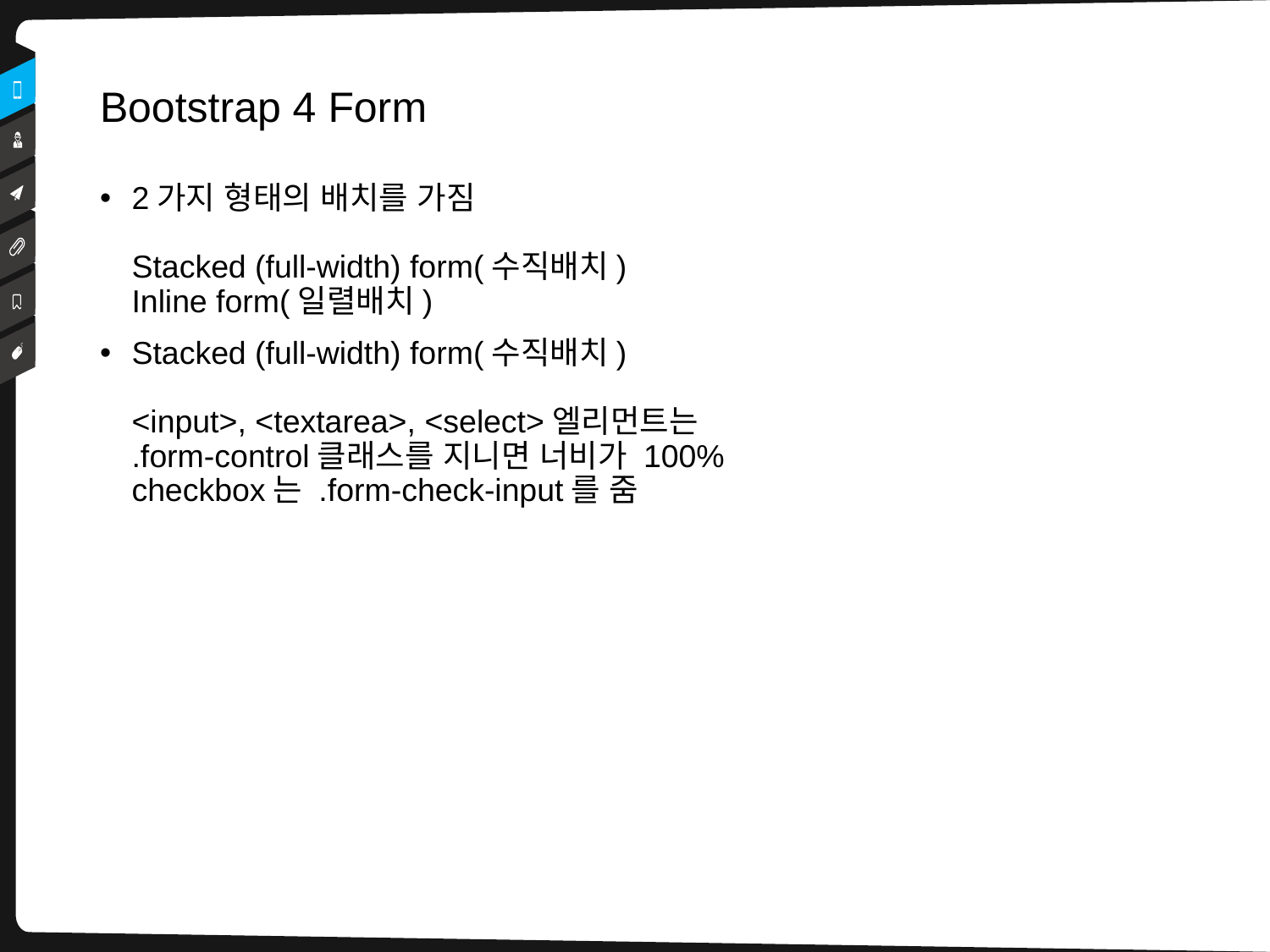

# Bootstrap 4 Form
2가지 형태의 배치를 가짐
Stacked (full-width) form(수직배치)
Inline form(일렬배치)
Stacked (full-width) form(수직배치)
<input>, <textarea>, <select>엘리먼트는
.form-control클래스를 지니면 너비가 100%
checkbox는 .form-check-input를 줌